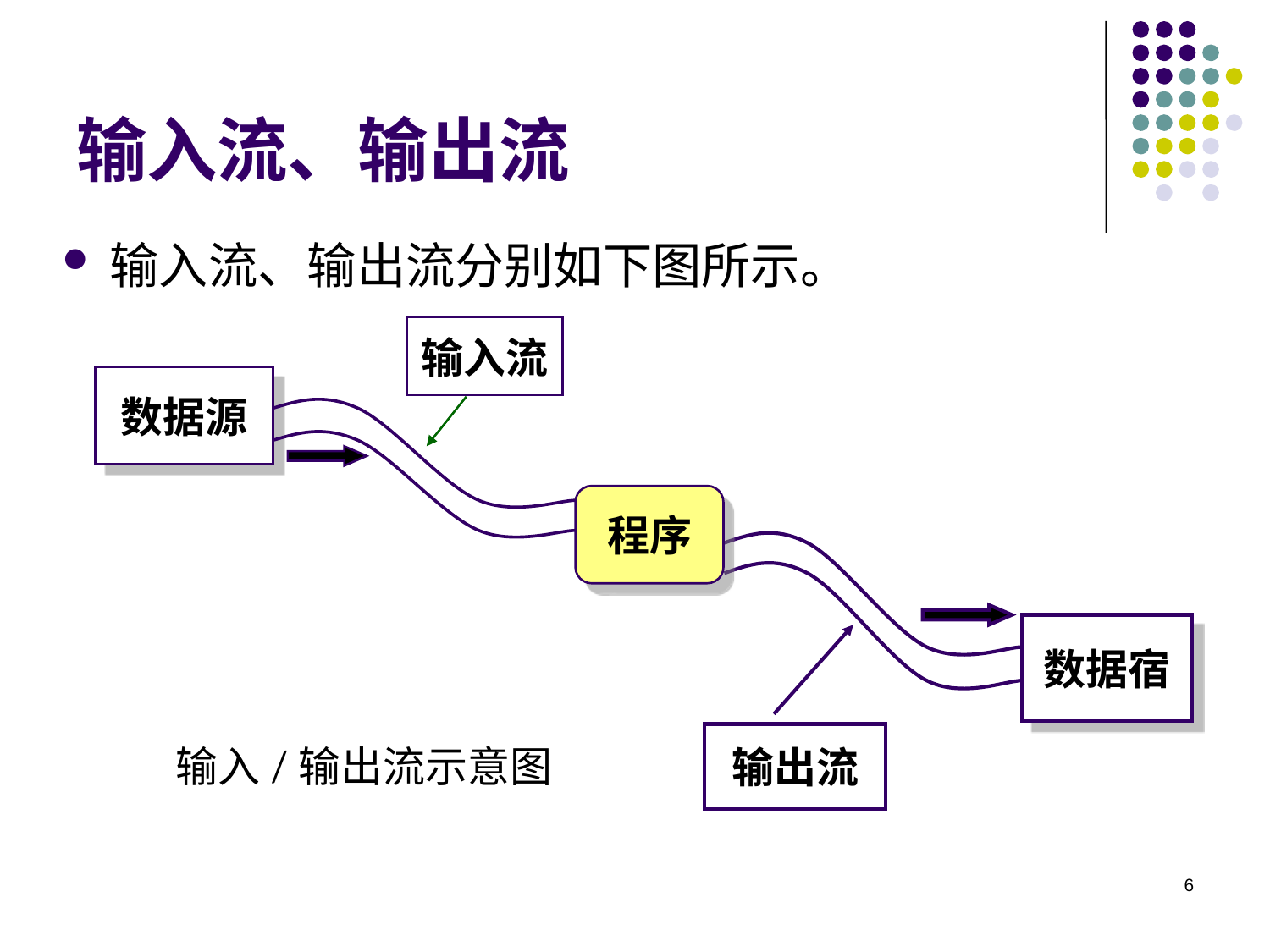

# 输入流、输出流
输入流、输出流分别如下图所示。
输入流
数据源

程序

数据宿

输出流
输入/输出流示意图
6